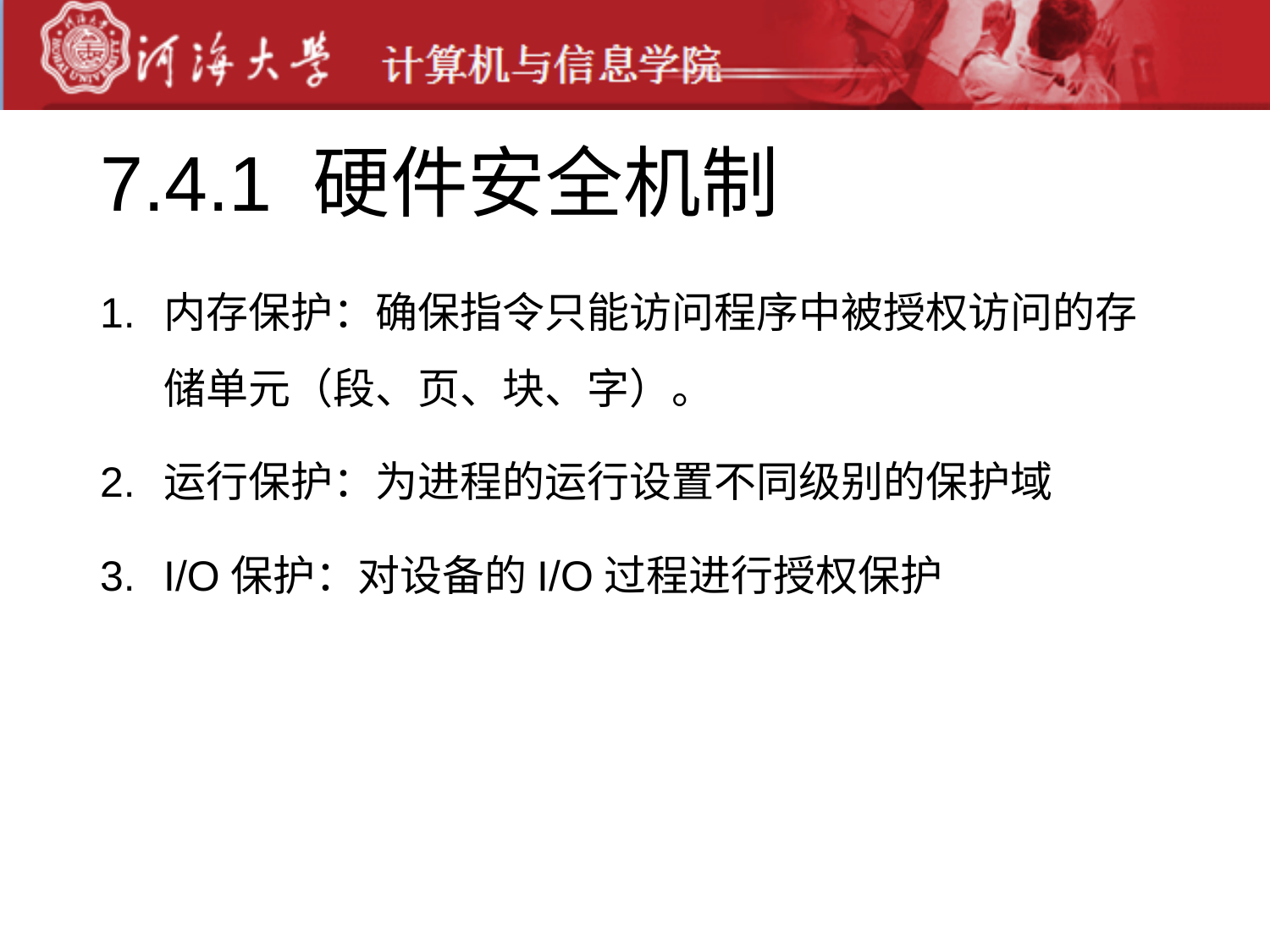

# 7.4.1 硬件安全机制
内存保护：确保指令只能访问程序中被授权访问的存储单元（段、页、块、字）。
运行保护：为进程的运行设置不同级别的保护域
I/O保护：对设备的I/O过程进行授权保护